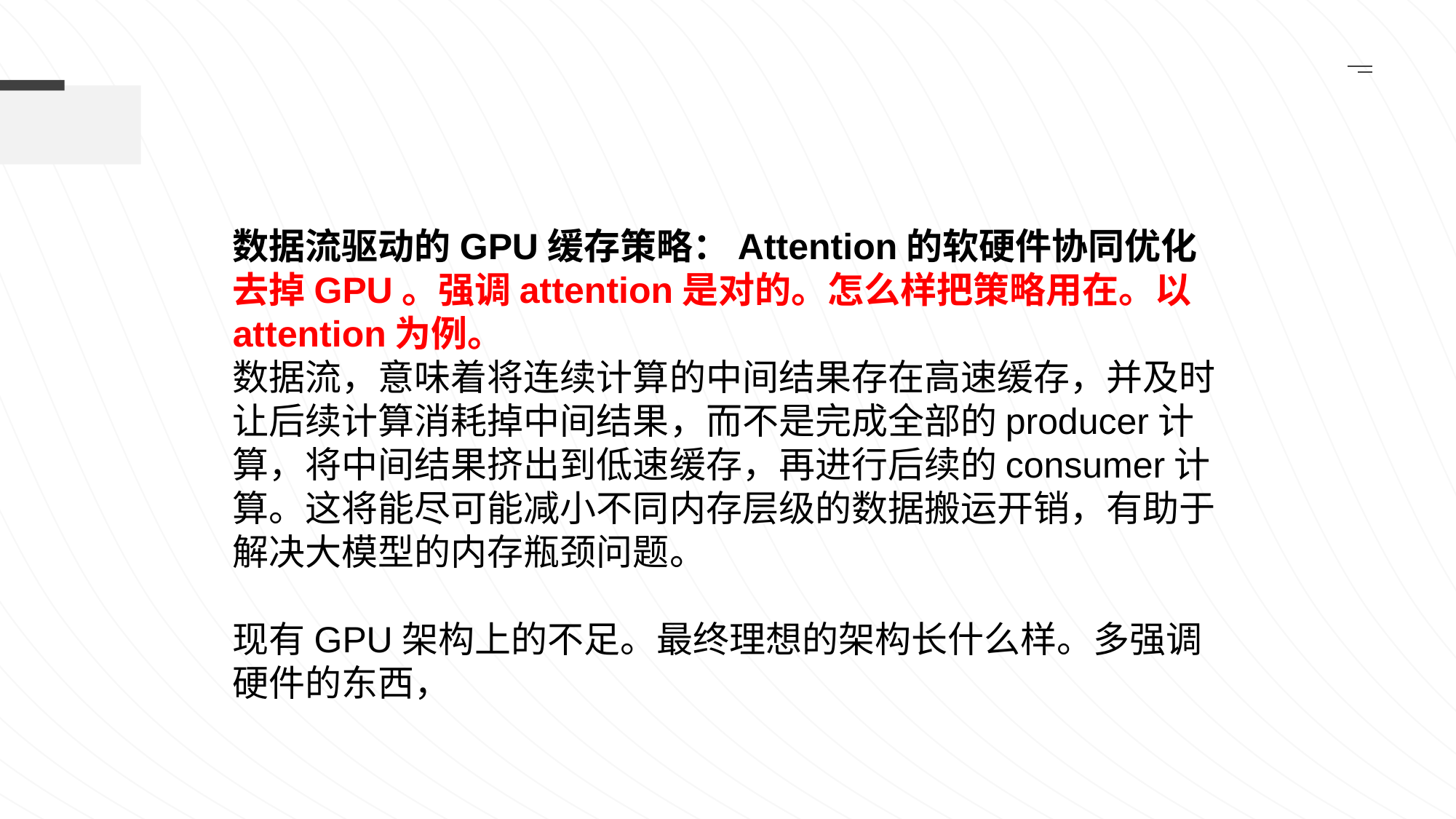

数据流驱动的GPU缓存策略：Attention的软硬件协同优化
去掉GPU。强调attention是对的。怎么样把策略用在。以attention为例。
数据流，意味着将连续计算的中间结果存在高速缓存，并及时让后续计算消耗掉中间结果，而不是完成全部的producer计算，将中间结果挤出到低速缓存，再进行后续的consumer计算。这将能尽可能减小不同内存层级的数据搬运开销，有助于解决大模型的内存瓶颈问题。

现有GPU架构上的不足。最终理想的架构长什么样。多强调硬件的东西，